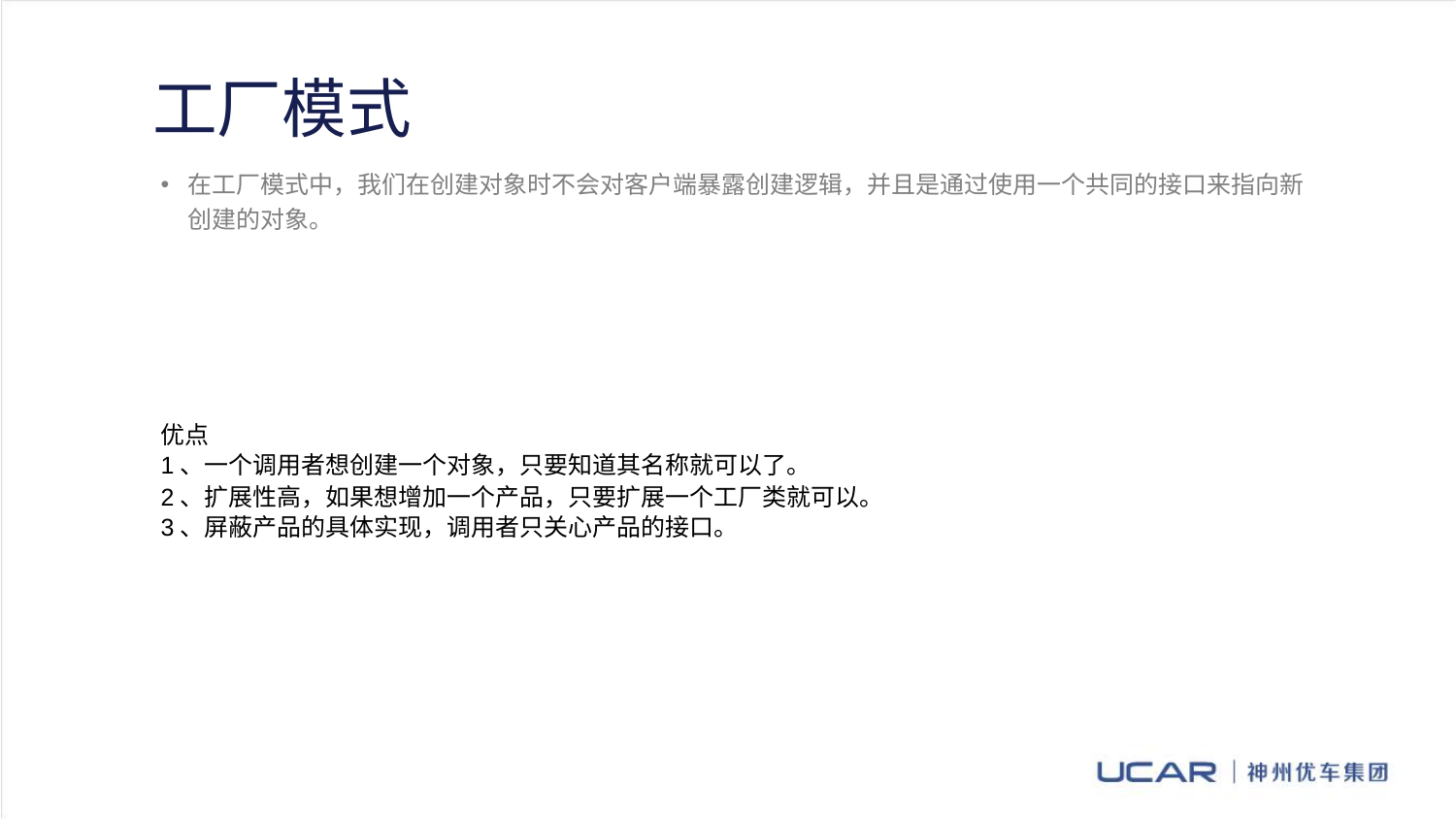

工厂模式
在工厂模式中，我们在创建对象时不会对客户端暴露创建逻辑，并且是通过使用一个共同的接口来指向新创建的对象。
优点
1、一个调用者想创建一个对象，只要知道其名称就可以了。
2、扩展性高，如果想增加一个产品，只要扩展一个工厂类就可以。
3、屏蔽产品的具体实现，调用者只关心产品的接口。